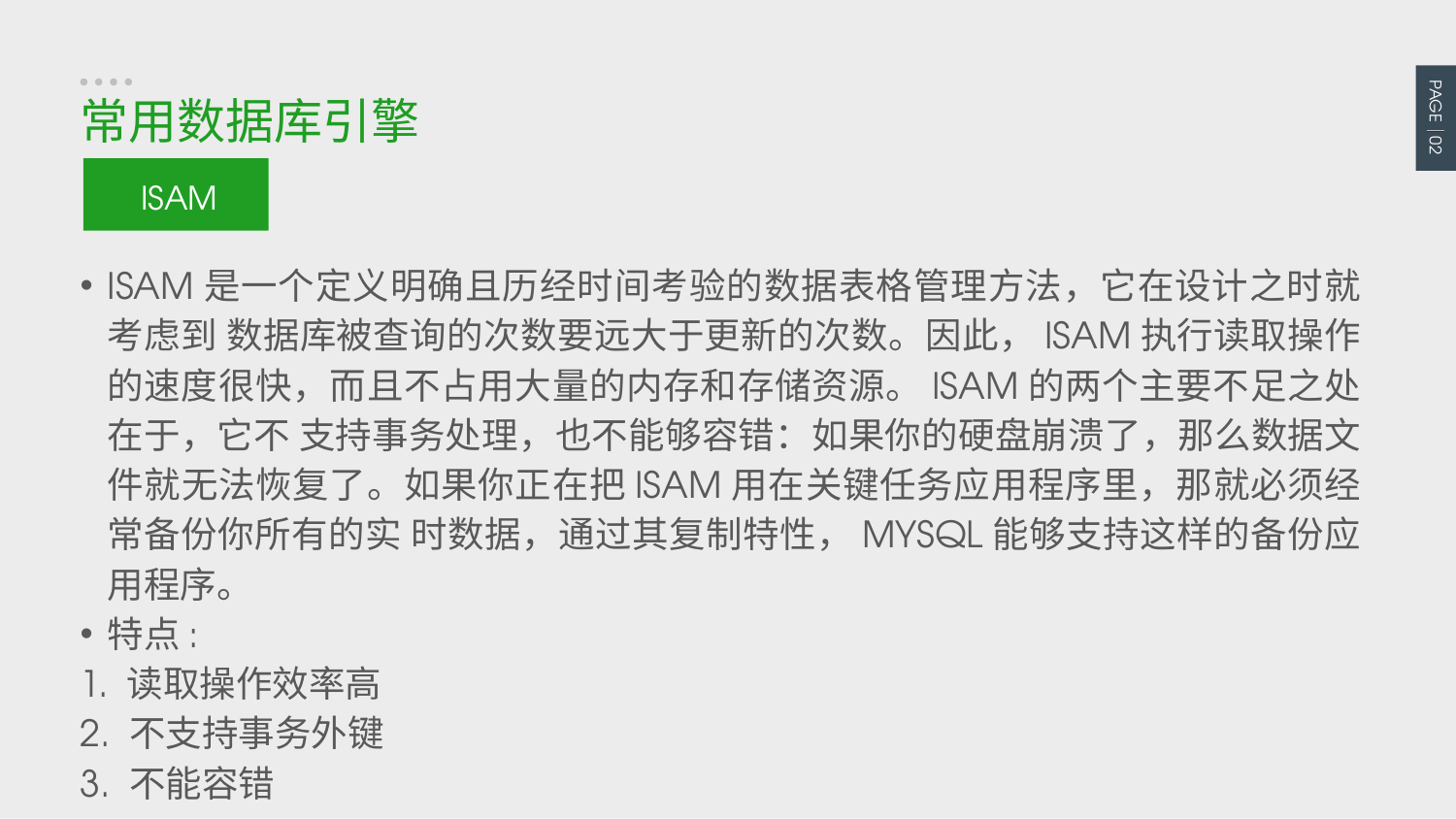

PAGE   02
常用数据库引擎

ISAM
ISAM是一个定义明确且历经时间考验的数据表格管理方法，它在设计之时就考虑到 数据库被查询的次数要远大于更新的次数。因此，ISAM执行读取操作的速度很快，而且不占用大量的内存和存储资源。ISAM的两个主要不足之处在于，它不 支持事务处理，也不能够容错：如果你的硬盘崩溃了，那么数据文件就无法恢复了。如果你正在把ISAM用在关键任务应用程序里，那就必须经常备份你所有的实 时数据，通过其复制特性，MYSQL能够支持这样的备份应用程序。
特点:
1. 读取操作效率高
2. 不支持事务外键
3. 不能容错